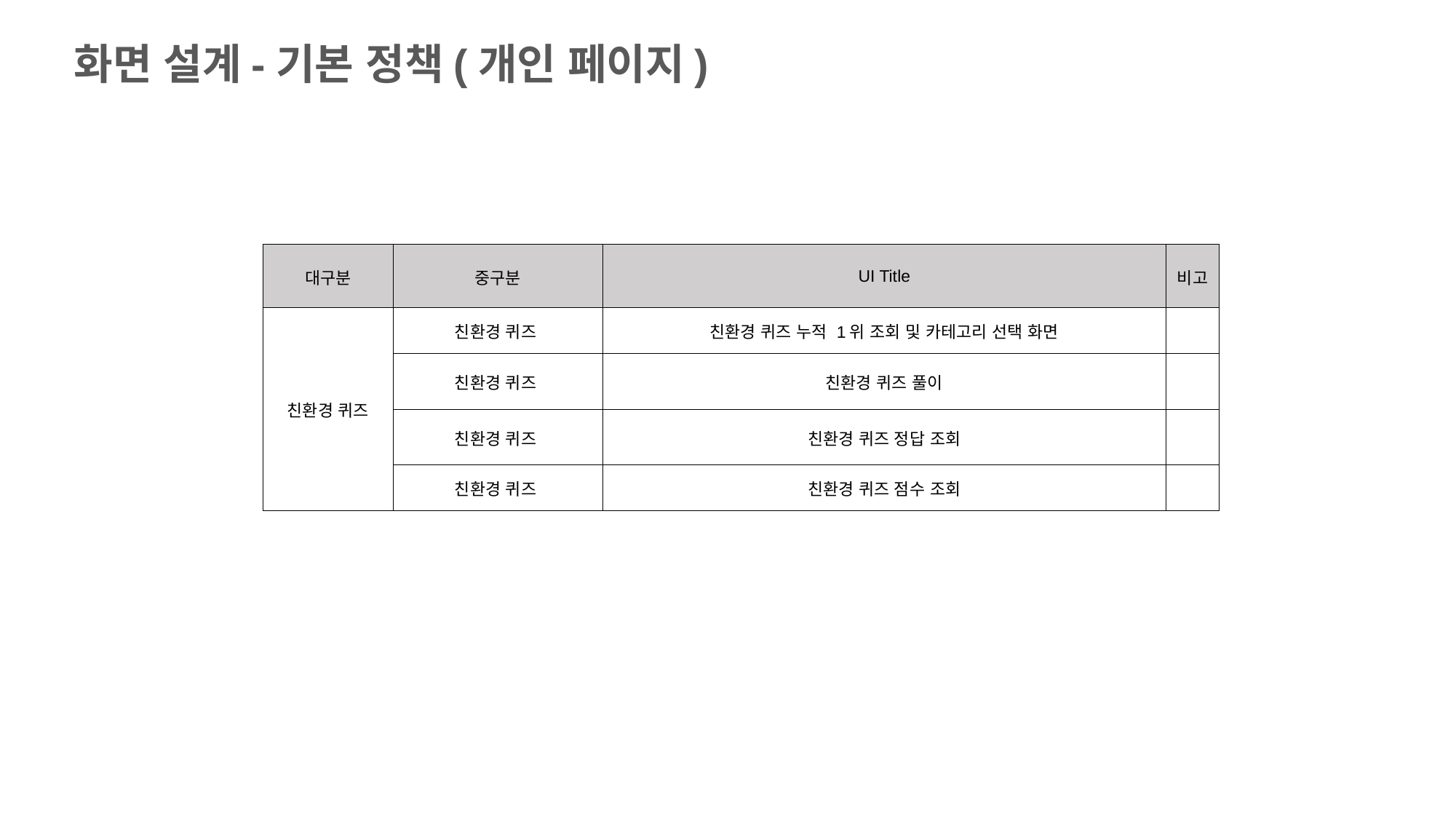

화면 설계-기본 정책(개인 페이지)
| 대구분 | 중구분 | UI Title | 비고 |
| --- | --- | --- | --- |
| 친환경 퀴즈 | 친환경 퀴즈 | 친환경 퀴즈 누적 1위 조회 및 카테고리 선택 화면 |  |
|  | 친환경 퀴즈 | 친환경 퀴즈 풀이 |  |
|  | 친환경 퀴즈 | 친환경 퀴즈 정답 조회 |  |
|  | 친환경 퀴즈 | 친환경 퀴즈 점수 조회 |  |